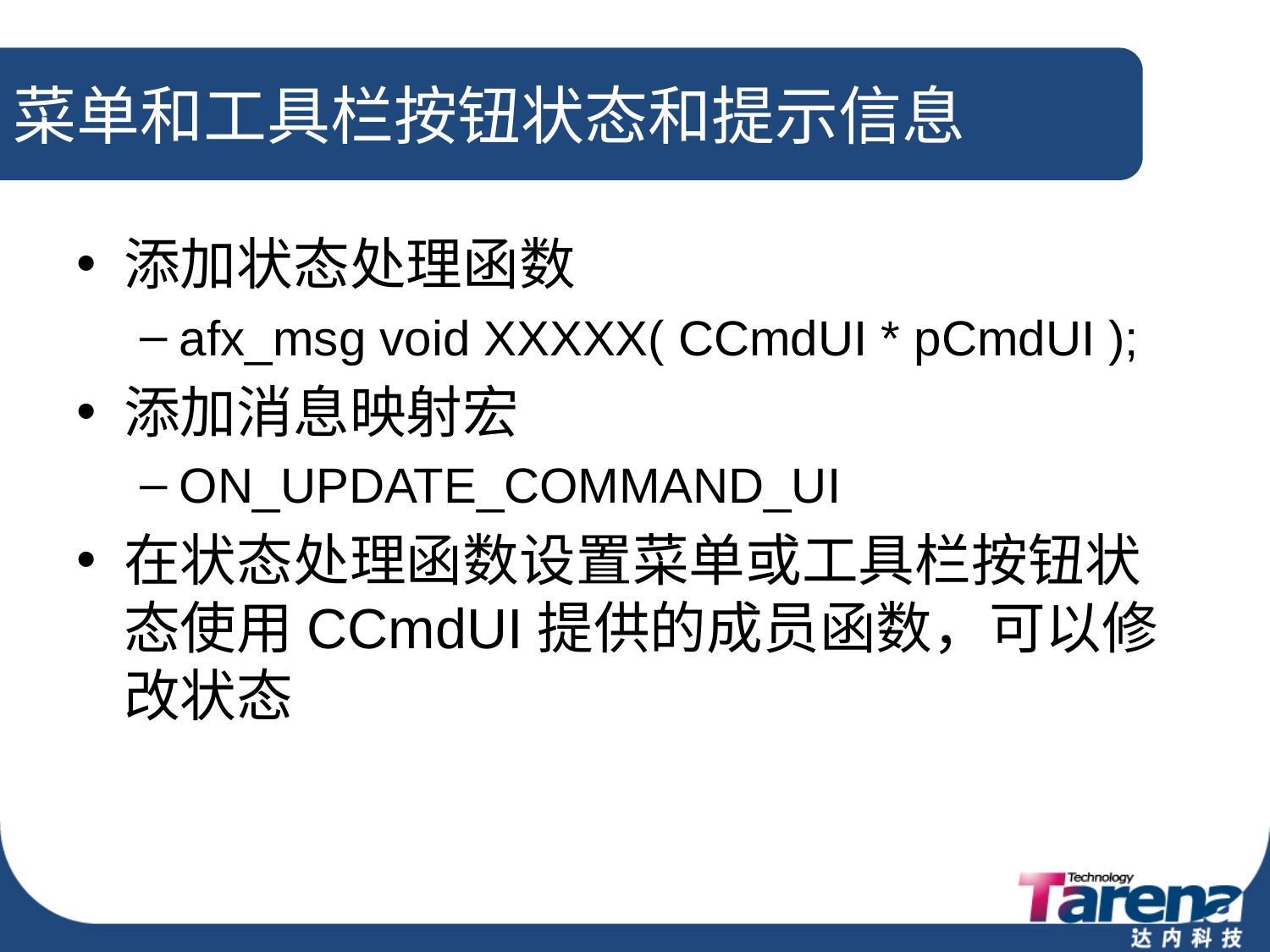

# 菜单和工具栏按钮状态和提示信息
添加状态处理函数
afx_msg void XXXXX( CCmdUI * pCmdUI );
添加消息映射宏
ON_UPDATE_COMMAND_UI
在状态处理函数设置菜单或工具栏按钮状态使用CCmdUI提供的成员函数，可以修改状态